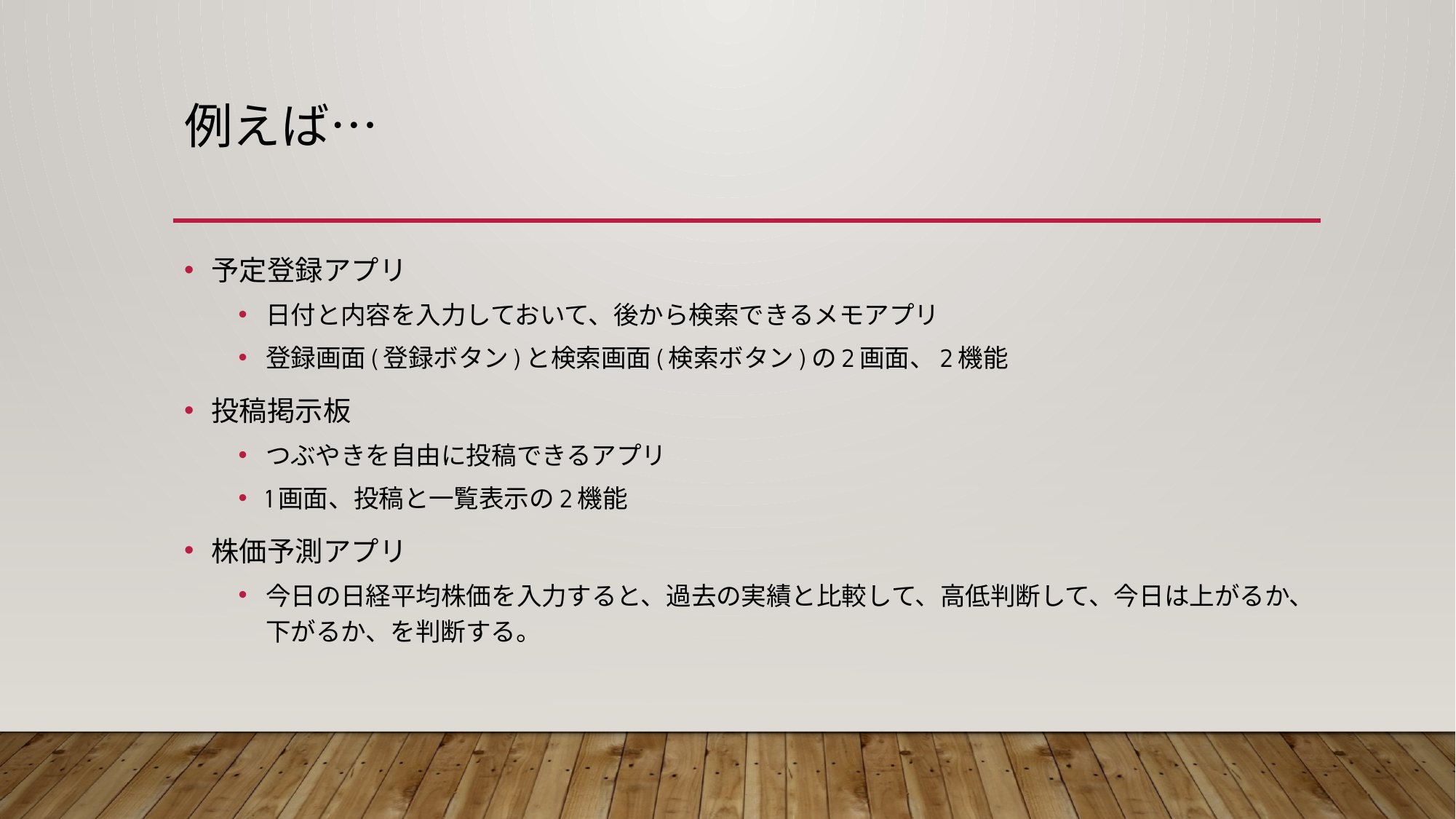

# 例えば…
予定登録アプリ
日付と内容を入力しておいて、後から検索できるメモアプリ
登録画面(登録ボタン)と検索画面(検索ボタン)の2画面、2機能
投稿掲示板
つぶやきを自由に投稿できるアプリ
1画面、投稿と一覧表示の2機能
株価予測アプリ
今日の日経平均株価を入力すると、過去の実績と比較して、高低判断して、今日は上がるか、下がるか、を判断する。